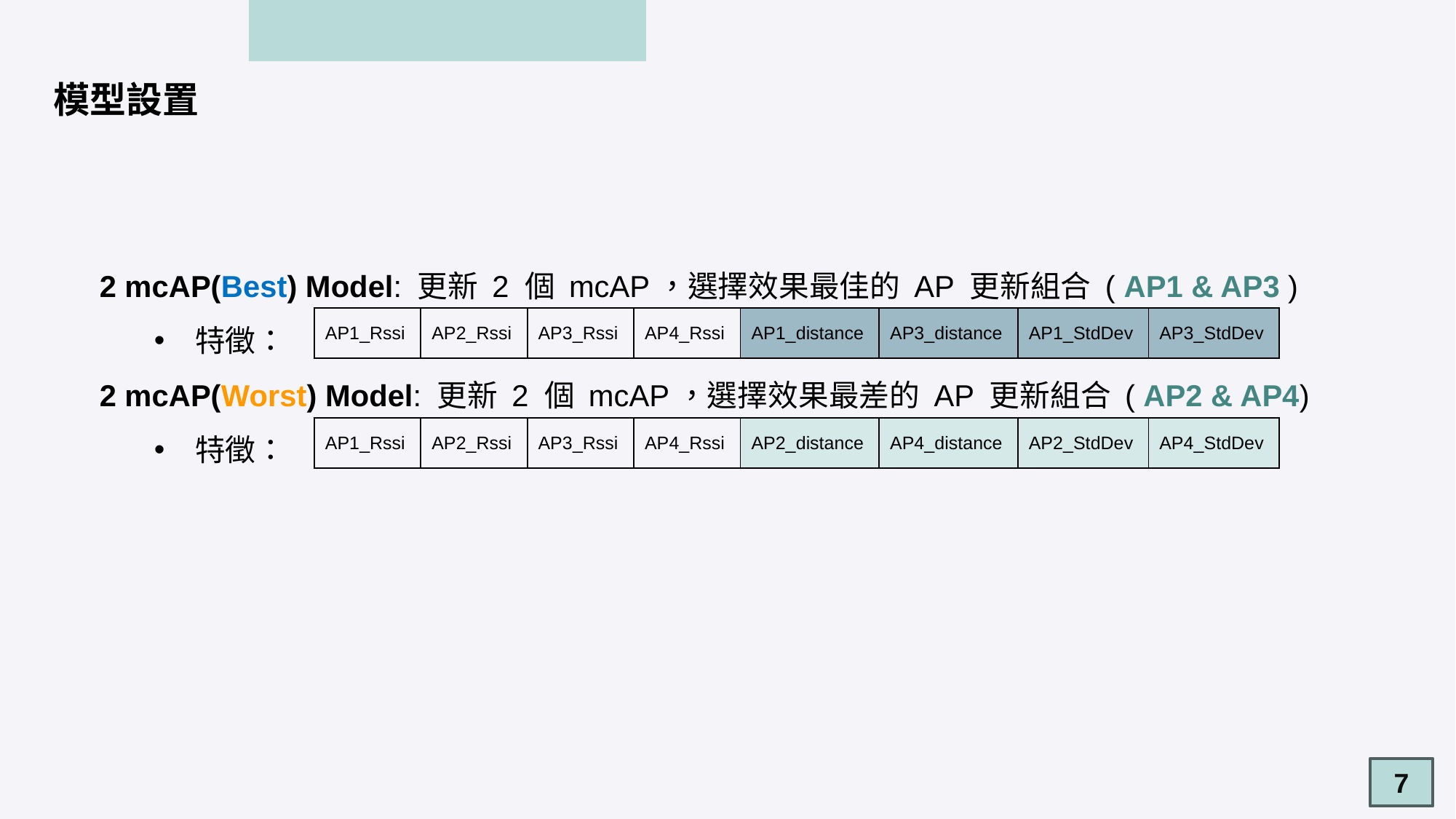

模型設置
2 mcAP(Best) Model: 更新 2 個 mcAP，選擇效果最佳的 AP 更新組合 ( AP1 & AP3 )
特徵：
2 mcAP(Worst) Model: 更新 2 個 mcAP，選擇效果最差的 AP 更新組合 ( AP2 & AP4)
特徵：
| AP1\_Rssi | AP2\_Rssi | AP3\_Rssi | AP4\_Rssi | AP1\_distance | AP3\_distance | AP1\_StdDev | AP3\_StdDev |
| --- | --- | --- | --- | --- | --- | --- | --- |
| AP1\_Rssi | AP2\_Rssi | AP3\_Rssi | AP4\_Rssi | AP2\_distance | AP4\_distance | AP2\_StdDev | AP4\_StdDev |
| --- | --- | --- | --- | --- | --- | --- | --- |
7